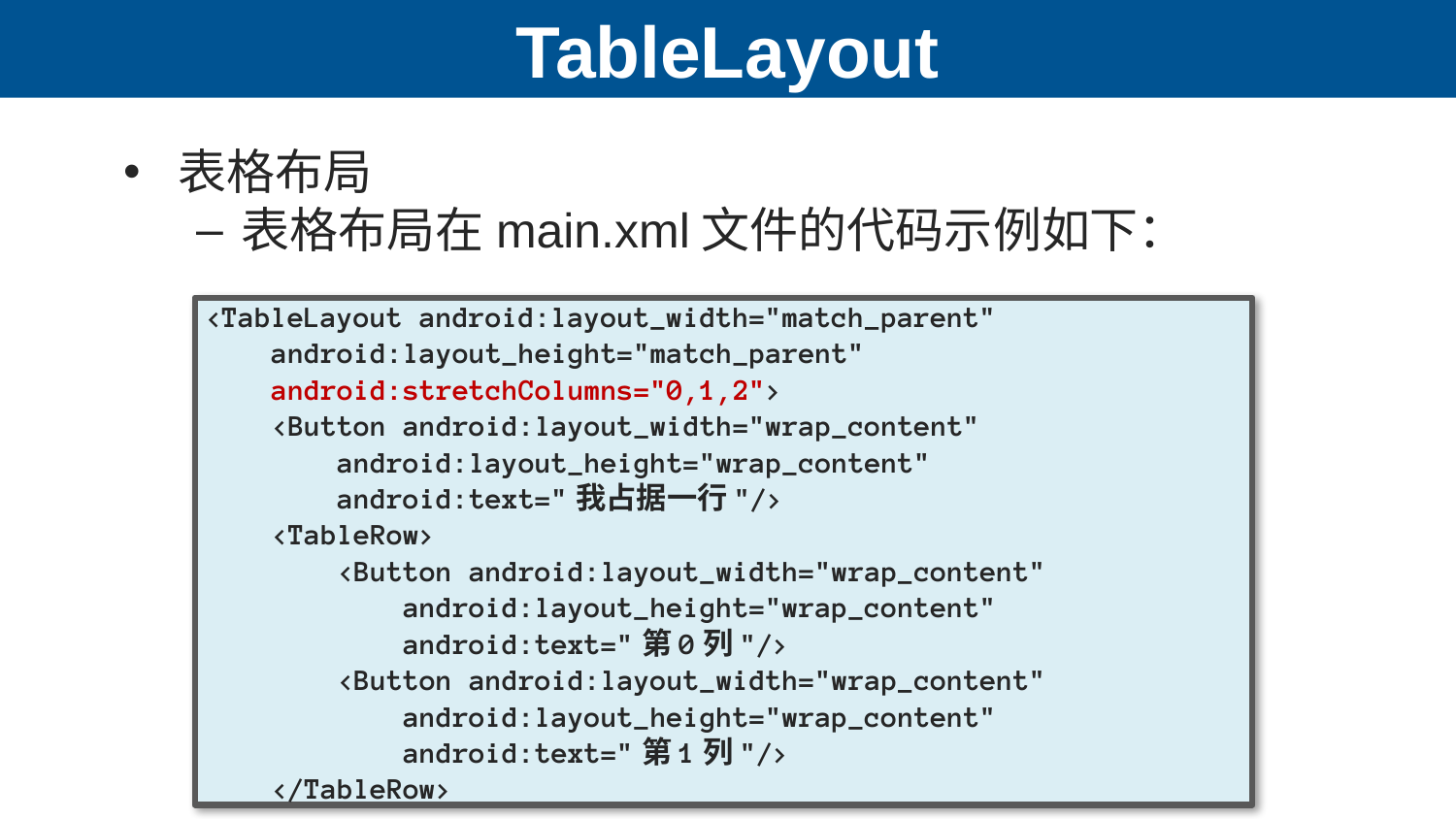

# TableLayout
表格布局
表格布局在main.xml文件的代码示例如下：
<TableLayout android:layout_width="match_parent"
    android:layout_height="match_parent"
    android:stretchColumns="0,1,2">
    <Button android:layout_width="wrap_content"
        android:layout_height="wrap_content"
        android:text="我占据一行"/>
    <TableRow>
        <Button android:layout_width="wrap_content"
            android:layout_height="wrap_content"
            android:text="第0列"/>
        <Button android:layout_width="wrap_content"
            android:layout_height="wrap_content"
            android:text="第1列"/>
    </TableRow>